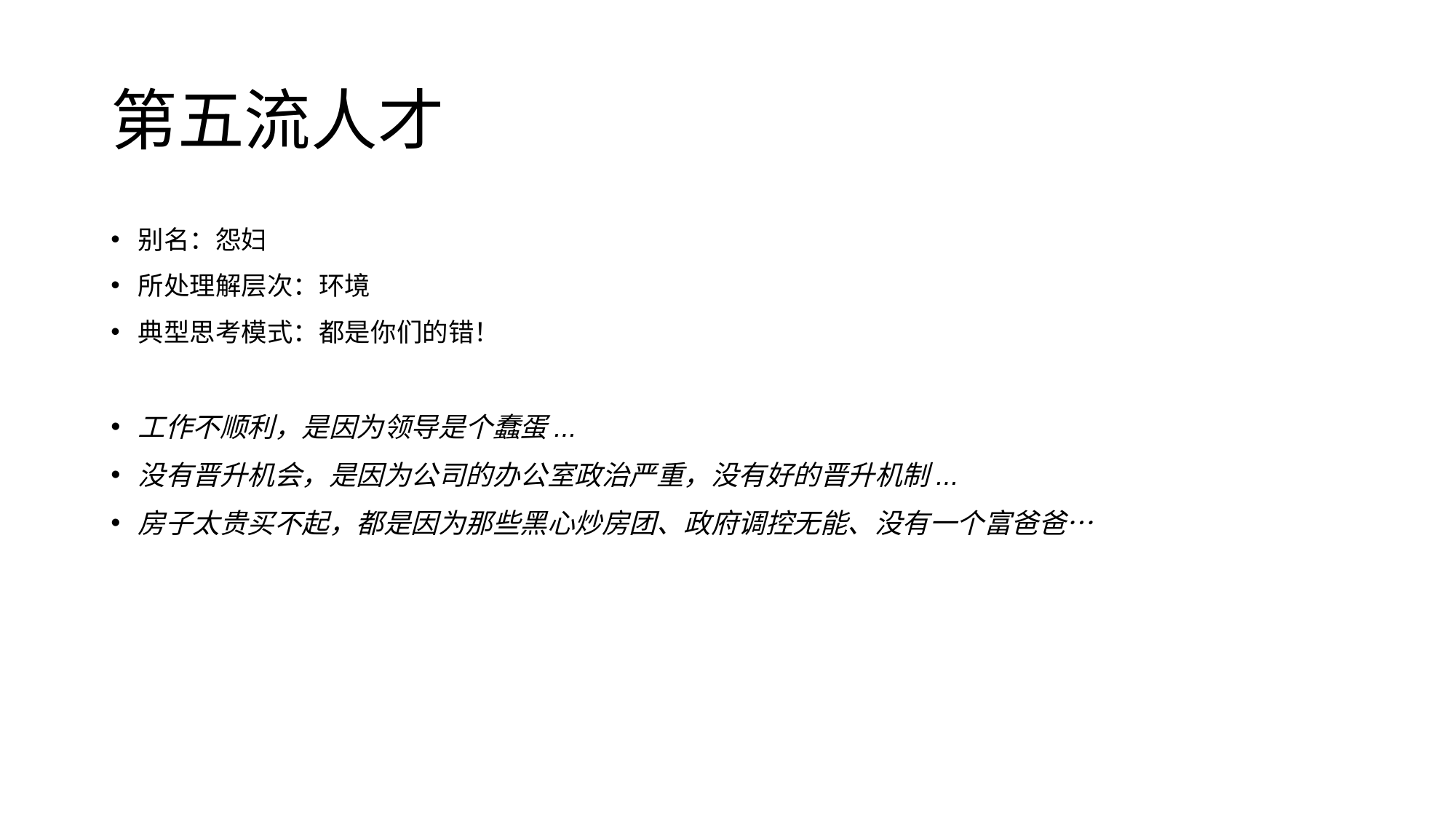

# 第五流人才
别名：怨妇
所处理解层次：环境
典型思考模式：都是你们的错！

工作不顺利，是因为领导是个蠢蛋...
没有晋升机会，是因为公司的办公室政治严重，没有好的晋升机制...
房子太贵买不起，都是因为那些黑心炒房团、政府调控无能、没有一个富爸爸…